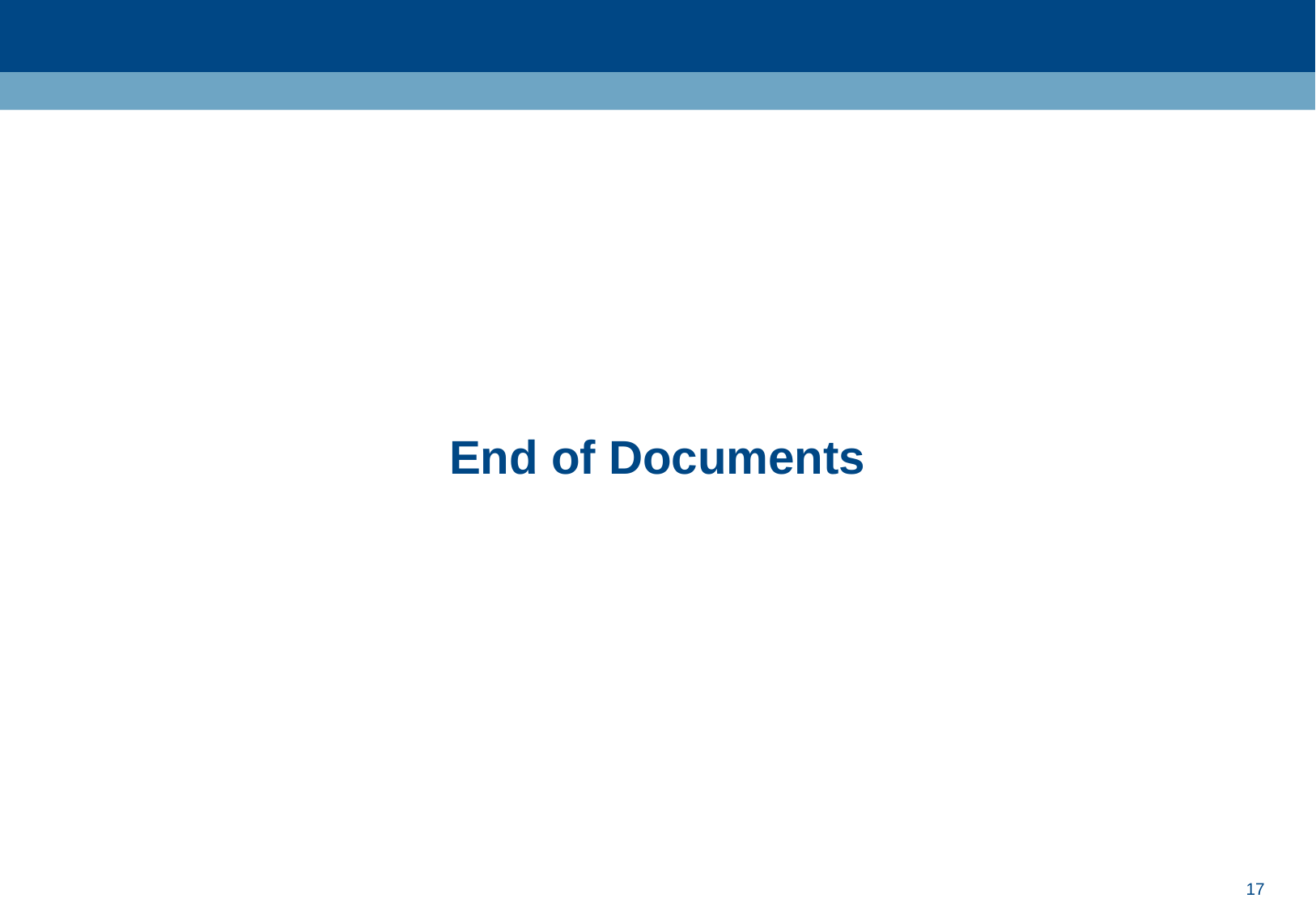

연도별 매출 추정
설명
End of Documents